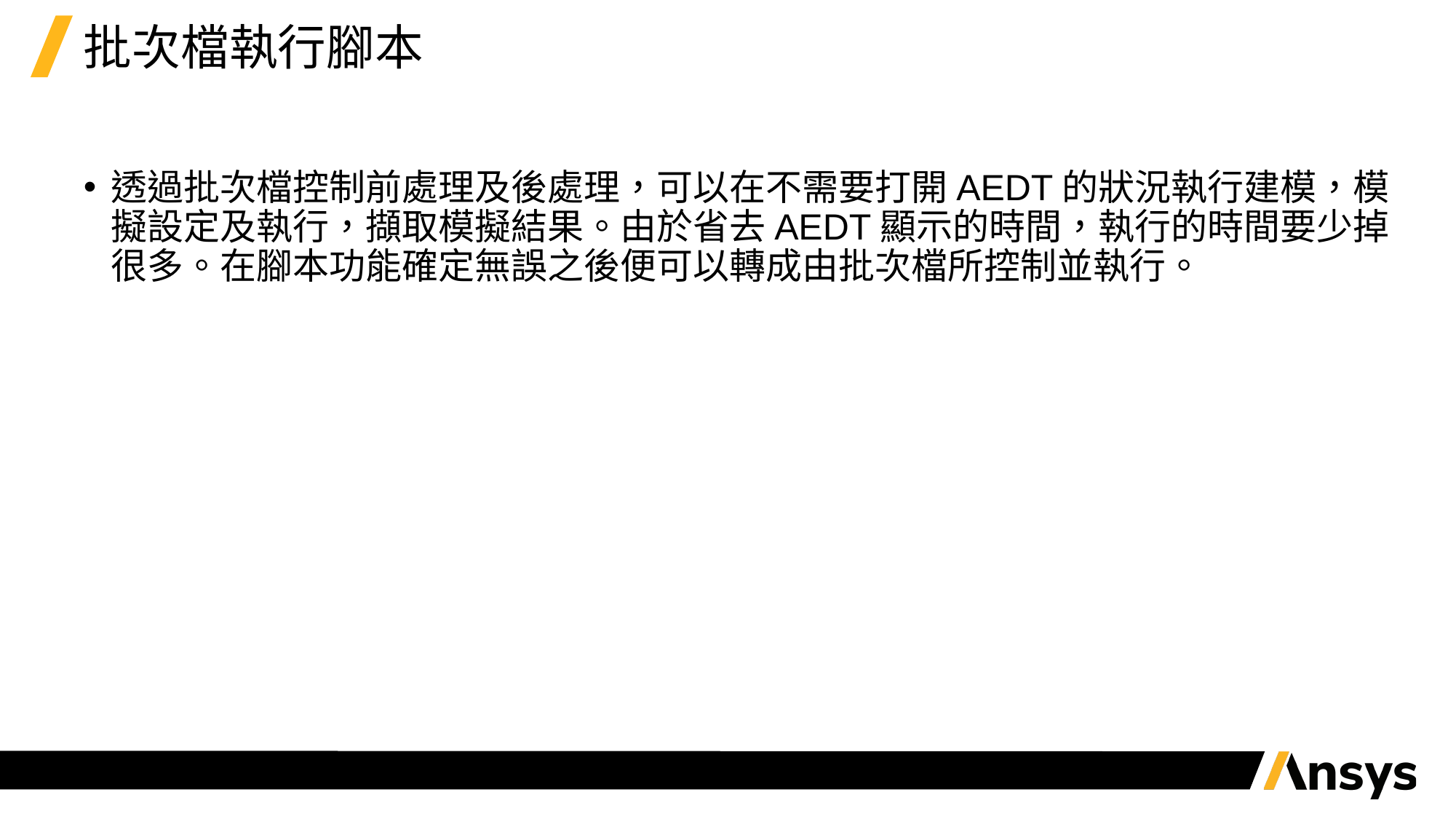

# 批次檔執行腳本
透過批次檔控制前處理及後處理，可以在不需要打開AEDT的狀況執行建模，模擬設定及執行，擷取模擬結果。由於省去AEDT顯示的時間，執行的時間要少掉很多。在腳本功能確定無誤之後便可以轉成由批次檔所控制並執行。